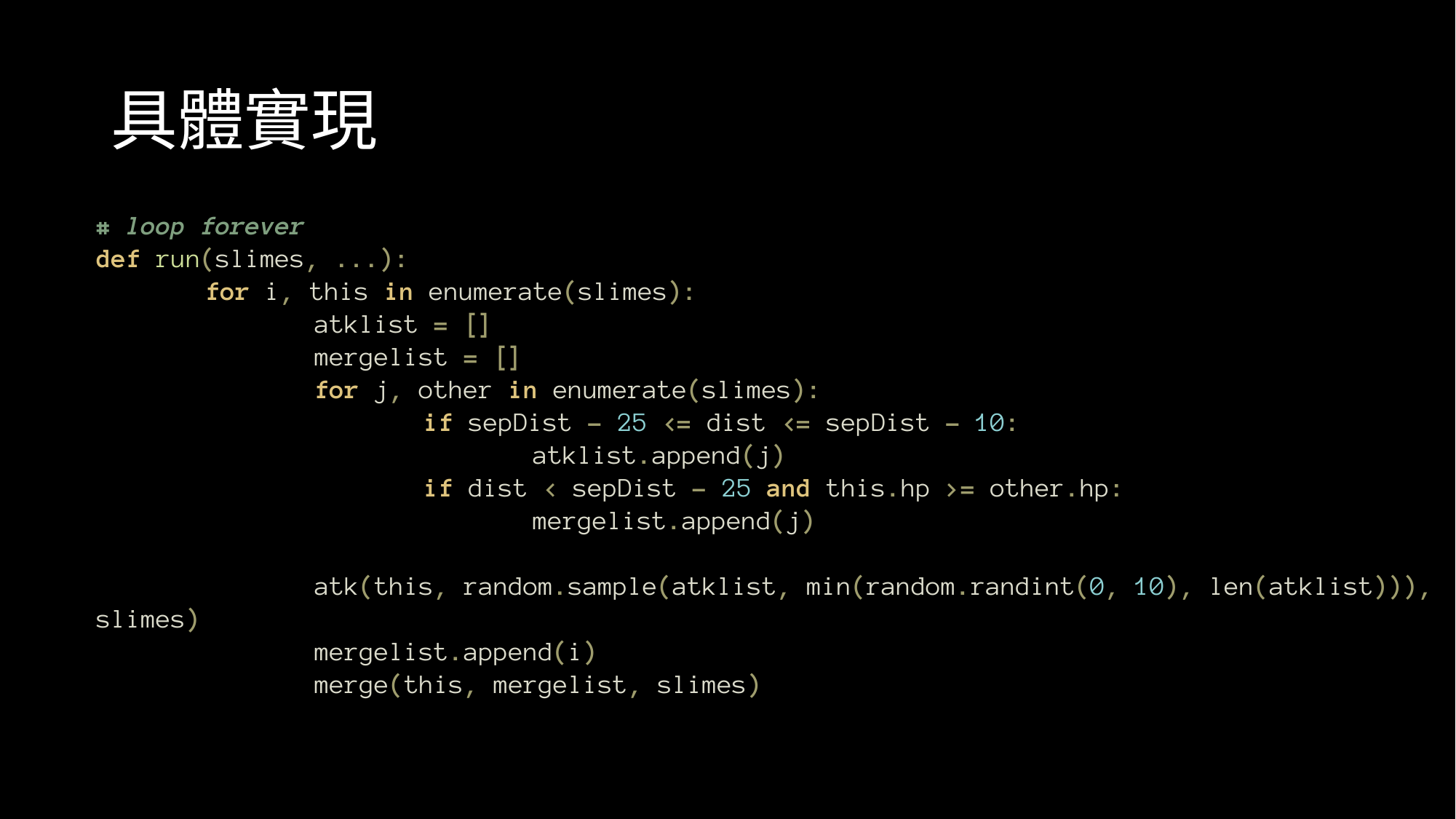

# 具體實現
# loop forever
def run(slimes, ...):
	for i, this in enumerate(slimes):
		atklist = []
		mergelist = []
		for j, other in enumerate(slimes):
			if sepDist - 25 <= dist <= sepDist - 10:
				atklist.append(j)
			if dist < sepDist - 25 and this.hp >= other.hp:
				mergelist.append(j)

		atk(this, random.sample(atklist, min(random.randint(0, 10), len(atklist))), slimes)
		mergelist.append(i)
		merge(this, mergelist, slimes)